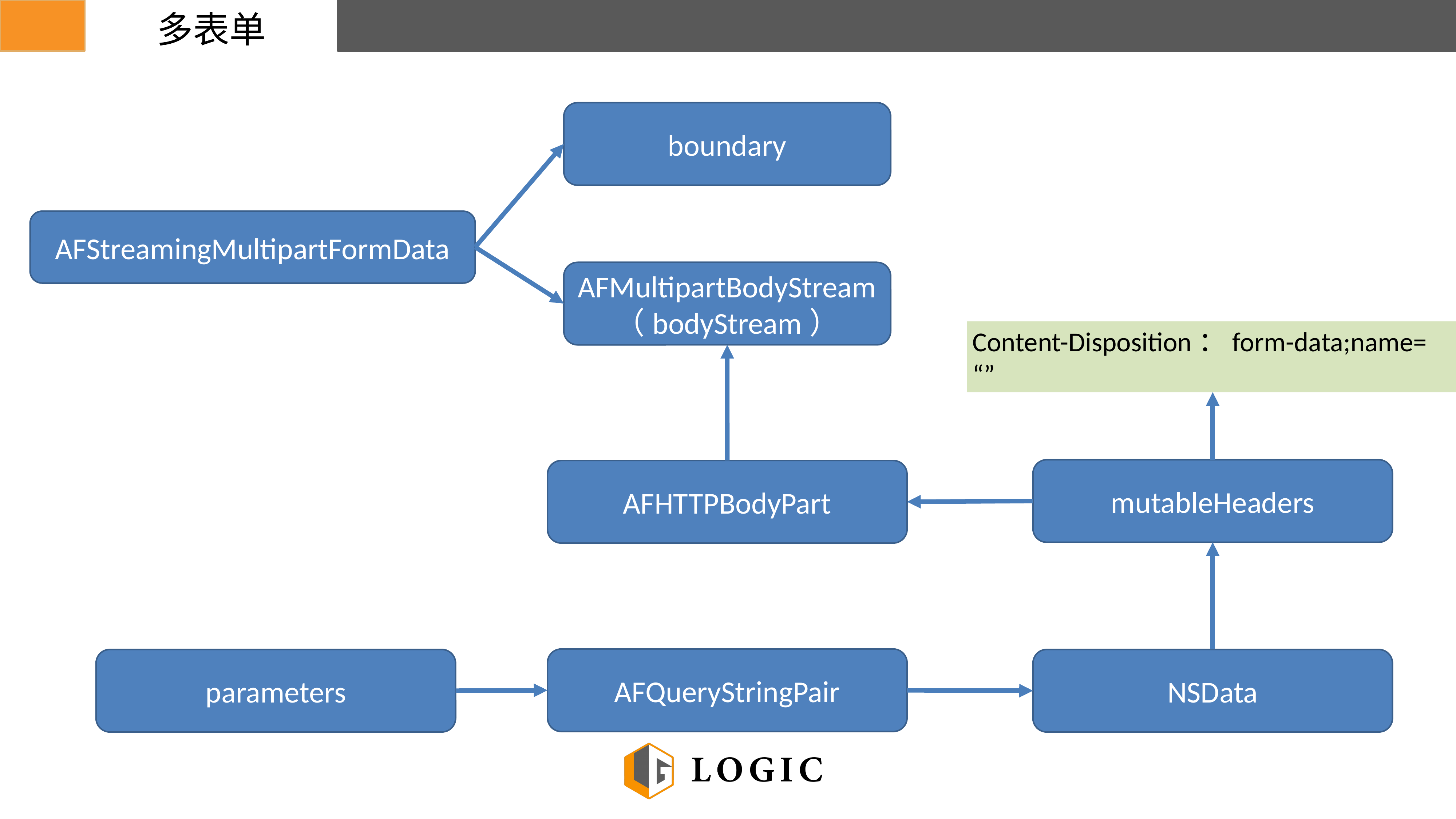

多表单
boundary
AFStreamingMultipartFormData
AFMultipartBodyStream
（bodyStream）
Content-Disposition：form-data;name= “”
mutableHeaders
AFHTTPBodyPart
AFQueryStringPair
parameters
NSData